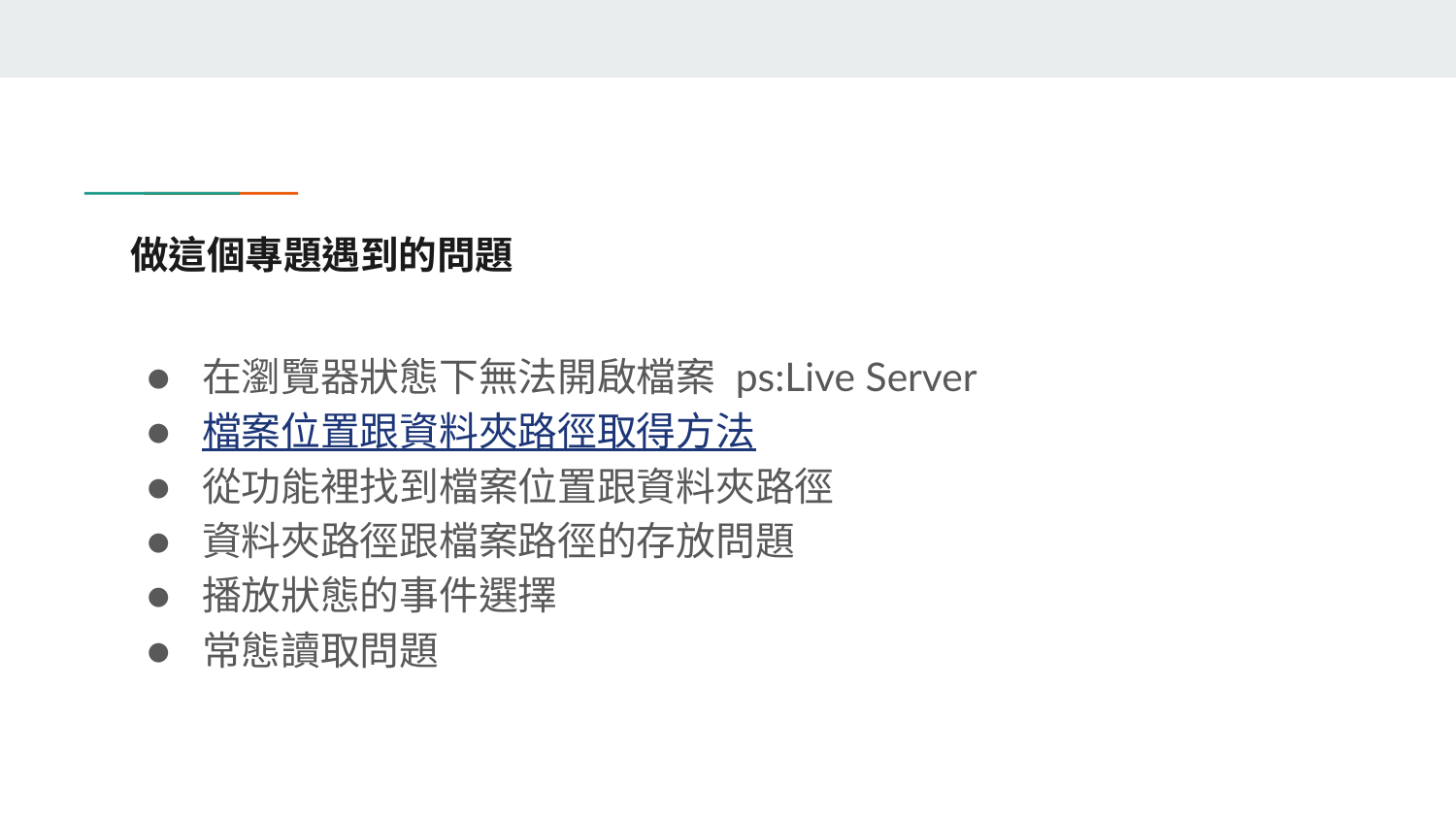

# 做這個專題遇到的問題
在瀏覽器狀態下無法開啟檔案 ps:Live Server
檔案位置跟資料夾路徑取得方法
從功能裡找到檔案位置跟資料夾路徑
資料夾路徑跟檔案路徑的存放問題
播放狀態的事件選擇
常態讀取問題